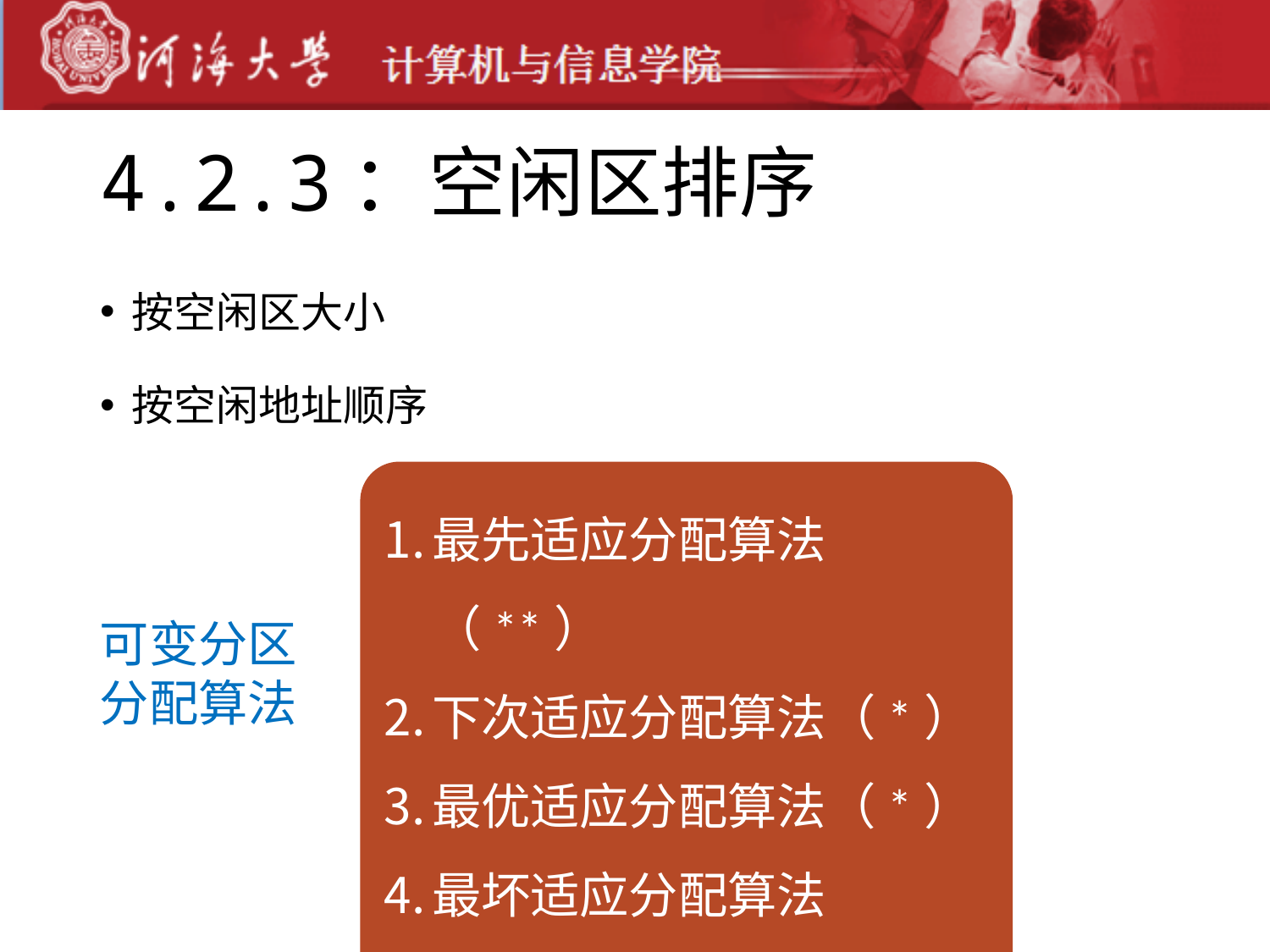

# 4.2.3：空闲区排序
按空闲区大小
按空闲地址顺序
最先适应分配算法（**）
下次适应分配算法（*）
最优适应分配算法（*）
最坏适应分配算法
快速适应分配算法
可变分区分配算法